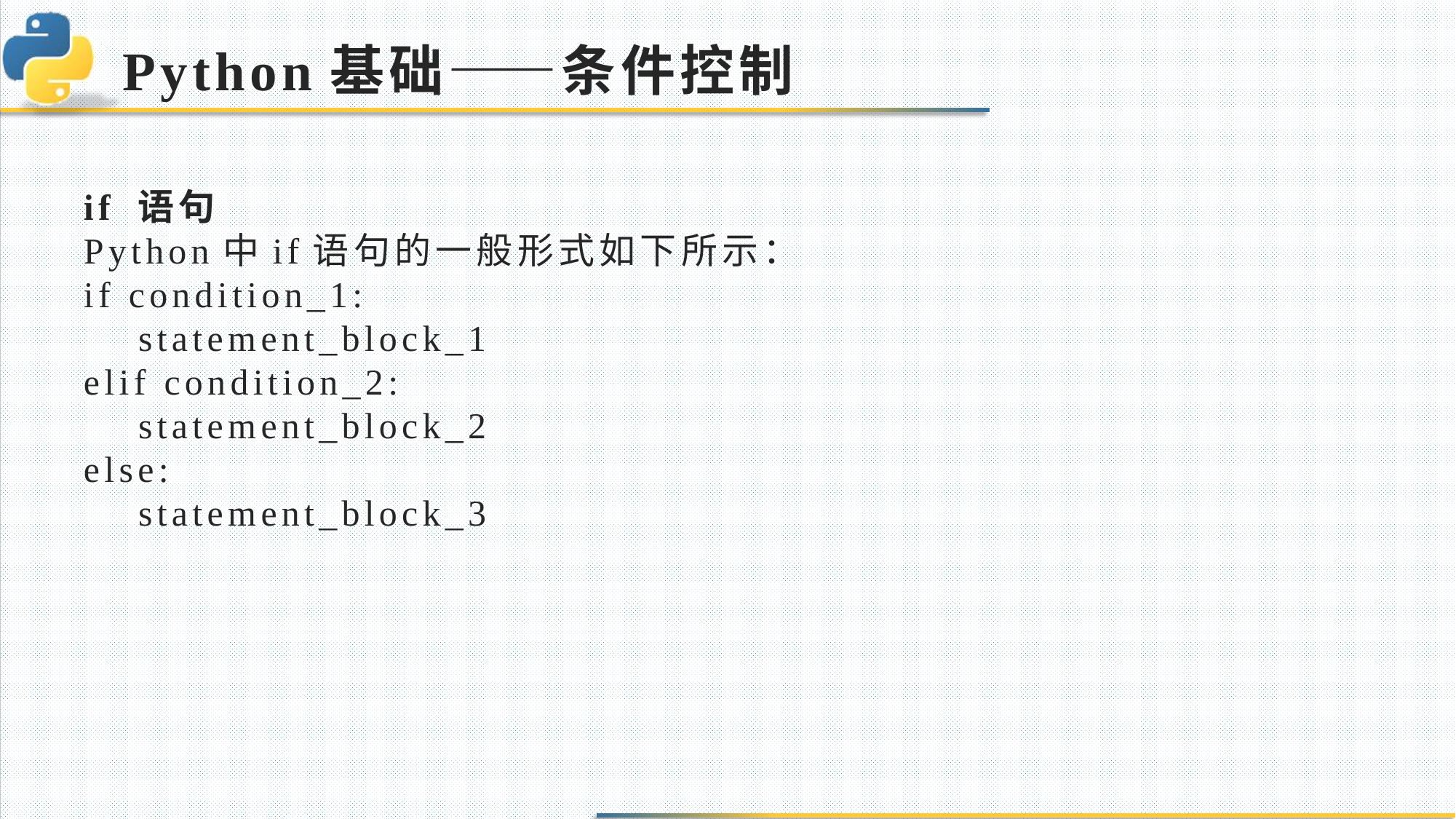

# Python基础——条件控制
if 语句
Python中if语句的一般形式如下所示：
if condition_1:
    statement_block_1
elif condition_2:
    statement_block_2
else:
    statement_block_3